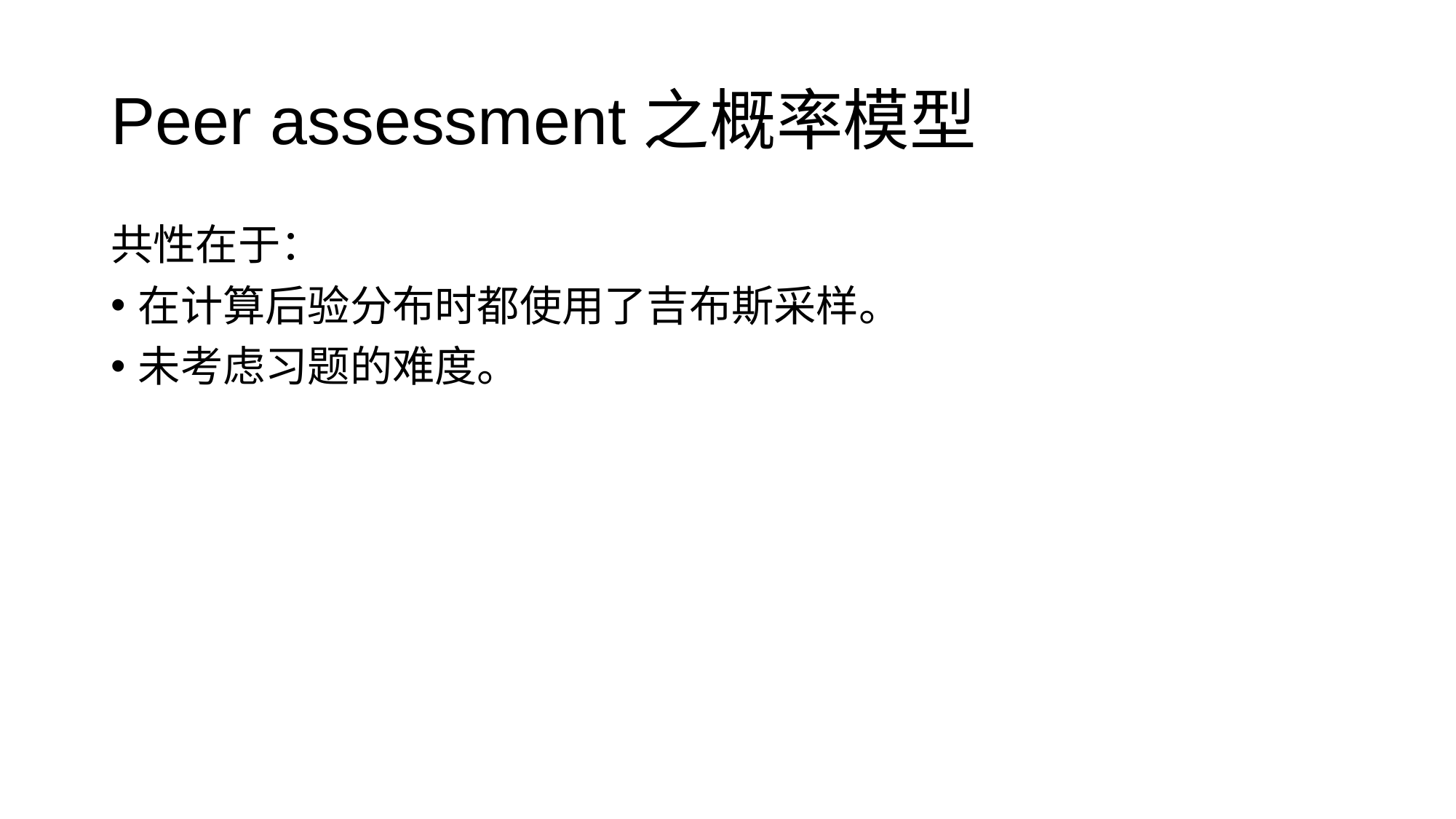

# Peer assessment之概率模型
共性在于：
在计算后验分布时都使用了吉布斯采样。
未考虑习题的难度。